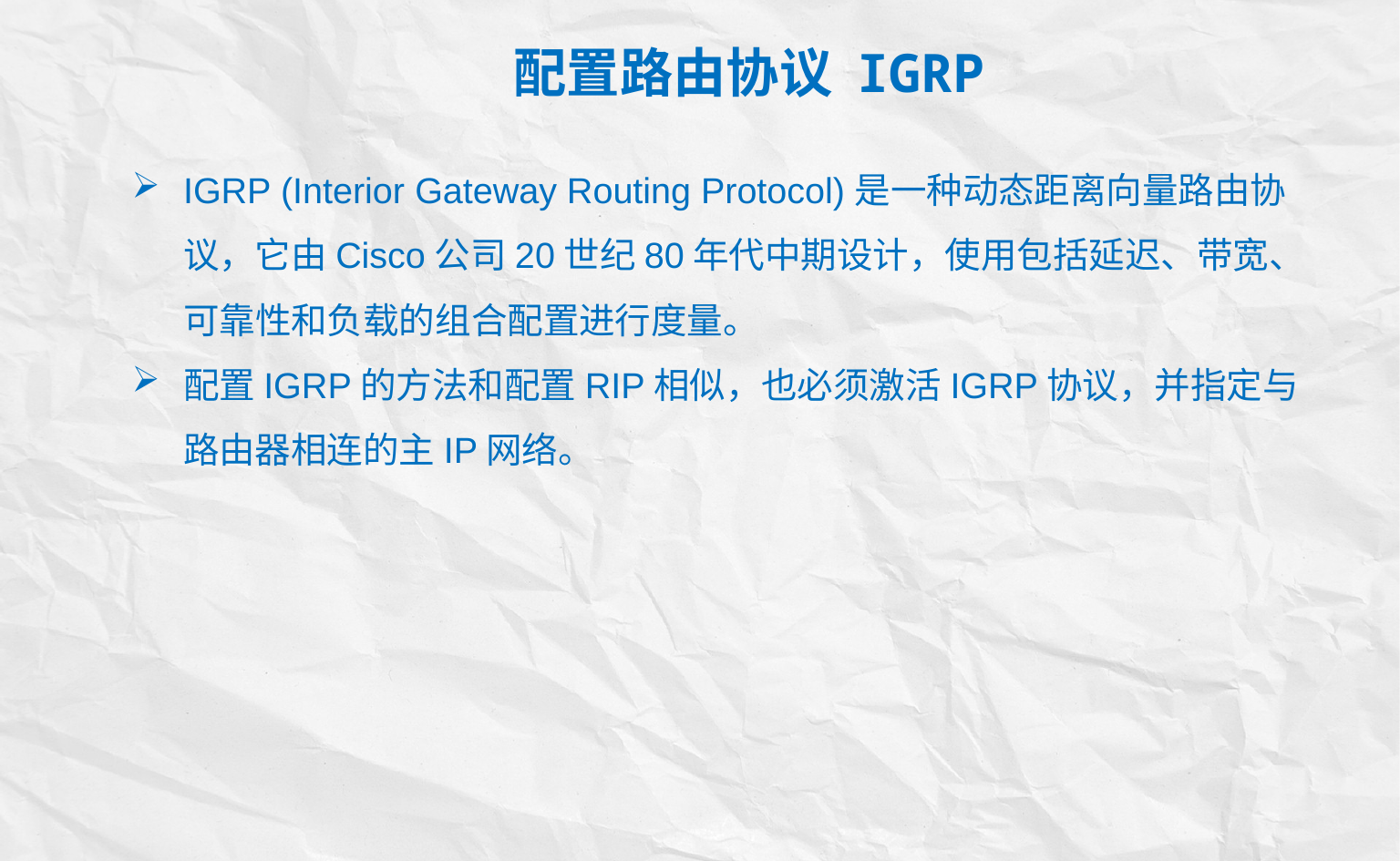

配置路由协议 IGRP
IGRP (Interior Gateway Routing Protocol)是一种动态距离向量路由协议，它由Cisco公司20世纪80年代中期设计，使用包括延迟、带宽、可靠性和负载的组合配置进行度量。
配置IGRP的方法和配置RIP相似，也必须激活IGRP协议，并指定与路由器相连的主IP网络。

14